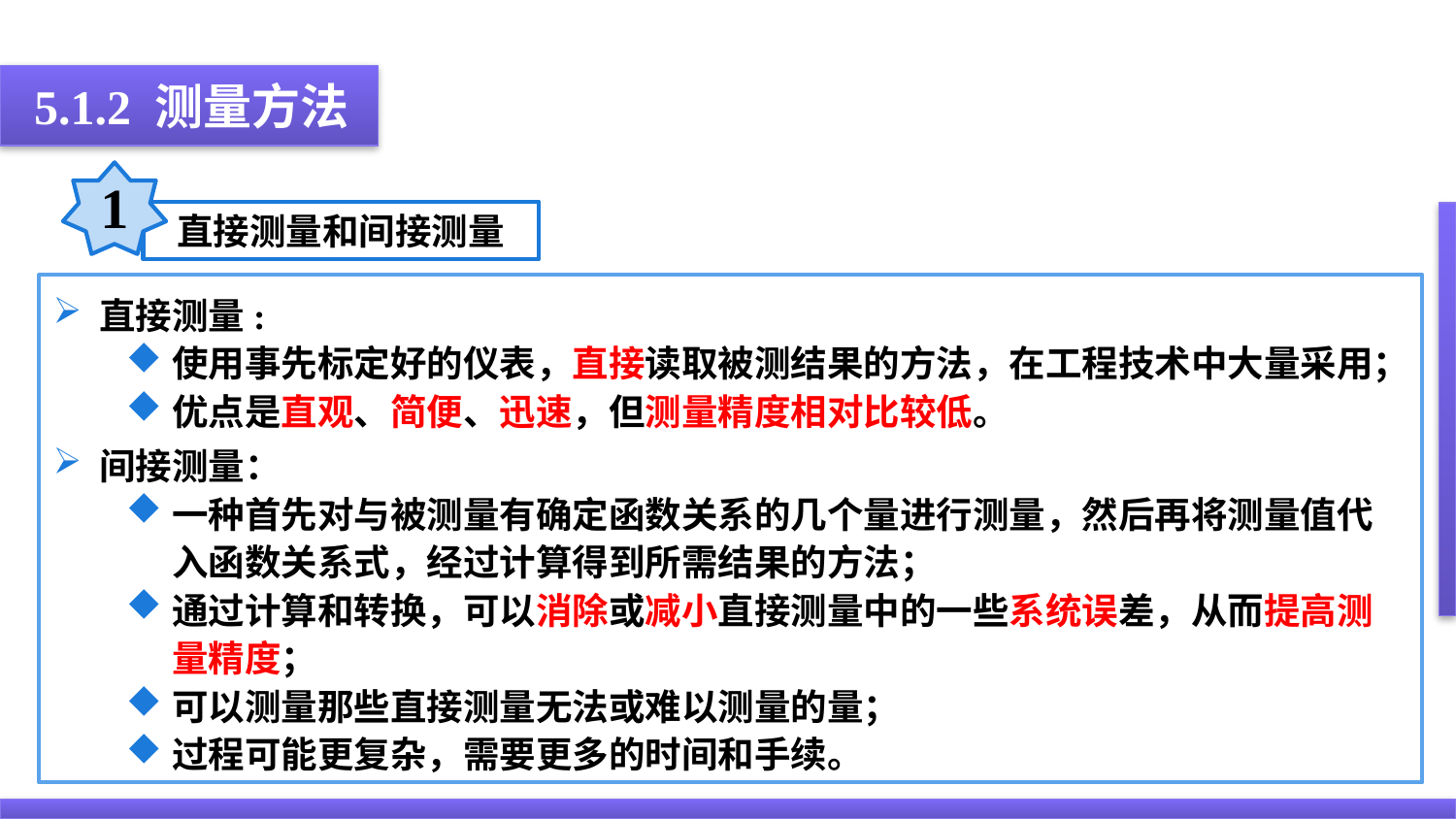

5.1.2 测量方法
1
直接测量和间接测量
直接测量:
使用事先标定好的仪表，直接读取被测结果的方法，在工程技术中大量采用；
优点是直观、简便、迅速，但测量精度相对比较低。
间接测量：
一种首先对与被测量有确定函数关系的几个量进行测量，然后再将测量值代入函数关系式，经过计算得到所需结果的方法；
通过计算和转换，可以消除或减小直接测量中的一些系统误差，从而提高测量精度；
可以测量那些直接测量无法或难以测量的量；
过程可能更复杂，需要更多的时间和手续。